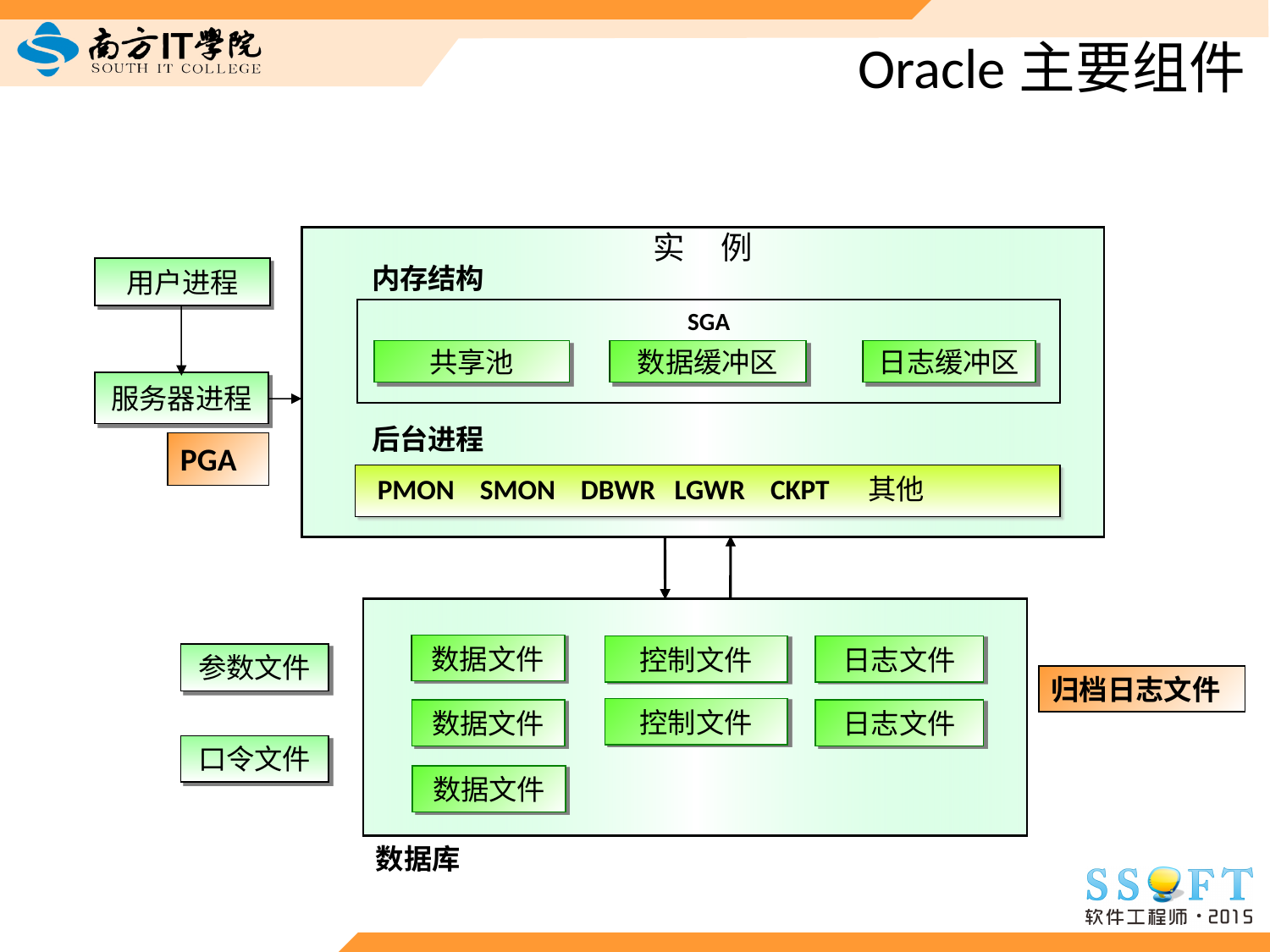

# Oracle主要组件
实     例
        内存结构

        后台进程

用户进程
SGA

共享池
数据缓冲区
日志缓冲区
服务器进程

PGA
  PMON    SMON    DBWR   LGWR    CKPT     其他

数据库
数据文件
控制文件
日志文件
参数文件
归档日志文件
控制文件
数据文件
日志文件
口令文件
数据文件